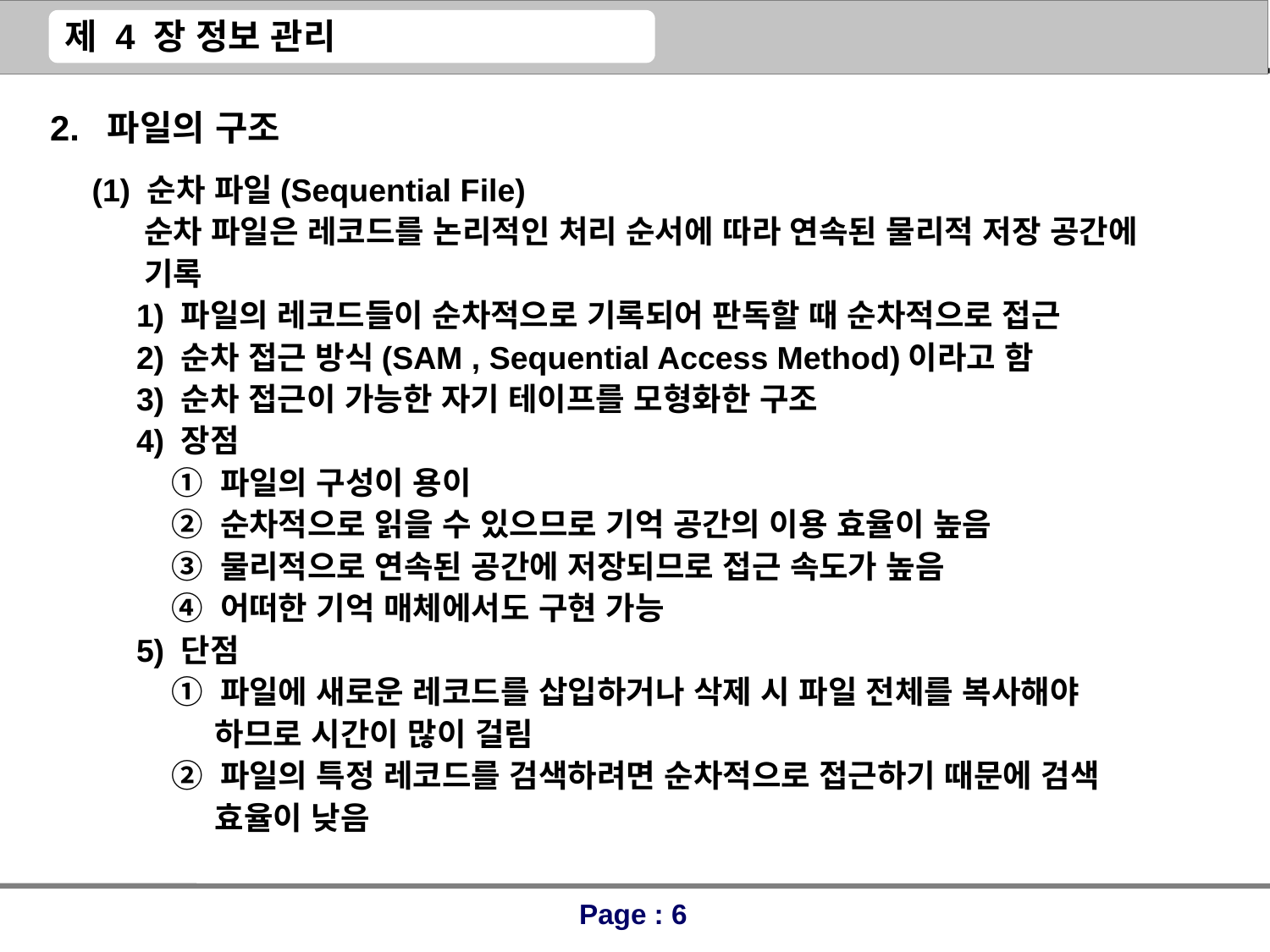

2.  파일의 구조
(1) 순차 파일(Sequential File)
     순차 파일은 레코드를 논리적인 처리 순서에 따라 연속된 물리적 저장 공간에
     기록
     1) 파일의 레코드들이 순차적으로 기록되어 판독할 때 순차적으로 접근
     2) 순차 접근 방식(SAM , Sequential Access Method)이라고 함
     3) 순차 접근이 가능한 자기 테이프를 모형화한 구조
     4) 장점
         ① 파일의 구성이 용이
         ② 순차적으로 읽을 수 있으므로 기억 공간의 이용 효율이 높음
         ③ 물리적으로 연속된 공간에 저장되므로 접근 속도가 높음
         ④ 어떠한 기억 매체에서도 구현 가능
     5) 단점
         ① 파일에 새로운 레코드를 삽입하거나 삭제 시 파일 전체를 복사해야
             하므로 시간이 많이 걸림
         ② 파일의 특정 레코드를 검색하려면 순차적으로 접근하기 때문에 검색
             효율이 낮음
Page : 6